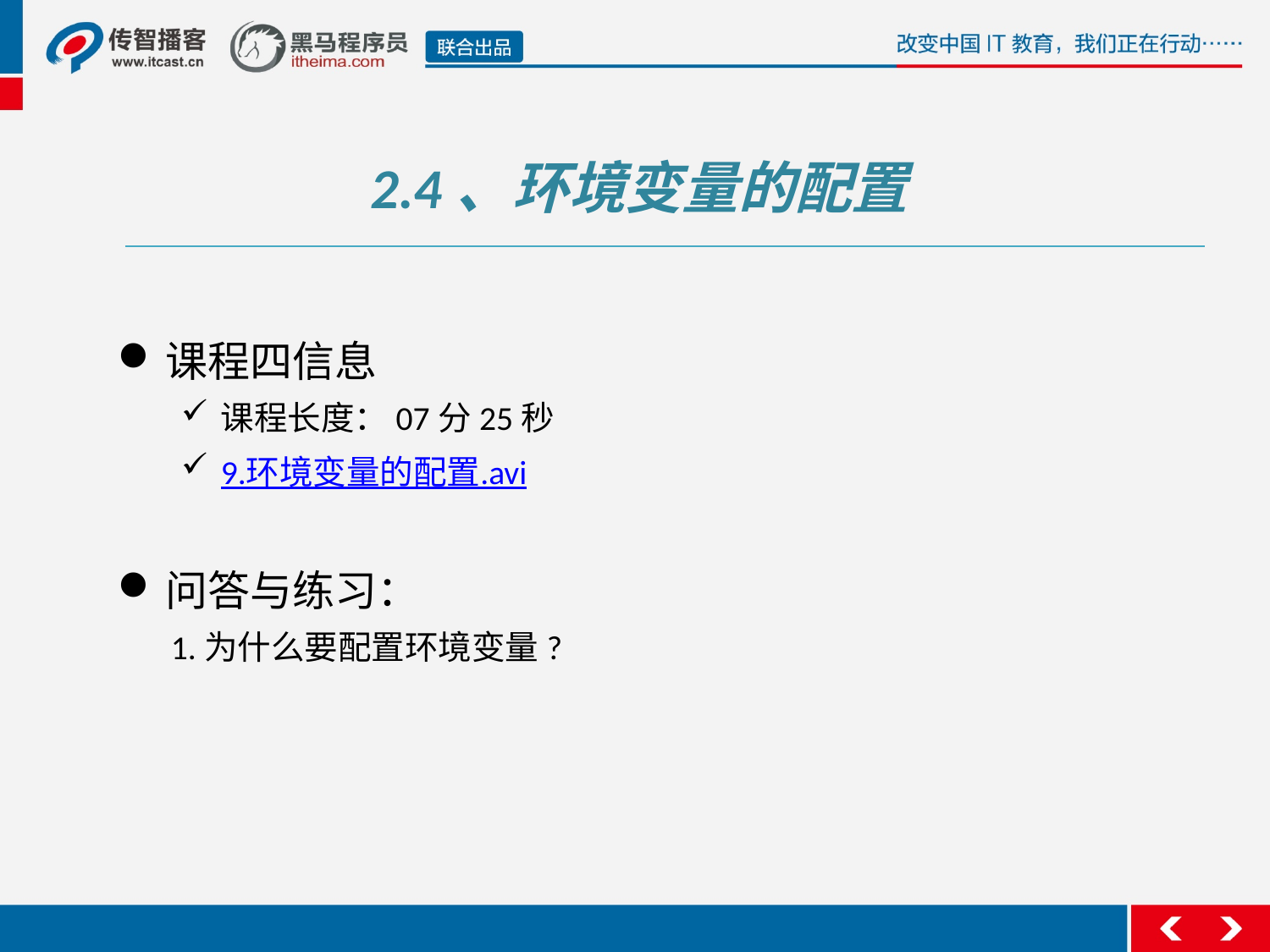

2.4、环境变量的配置

课程四信息
课程长度：07分25秒
9.环境变量的配置.avi

问答与练习：
       1.为什么要配置环境变量?